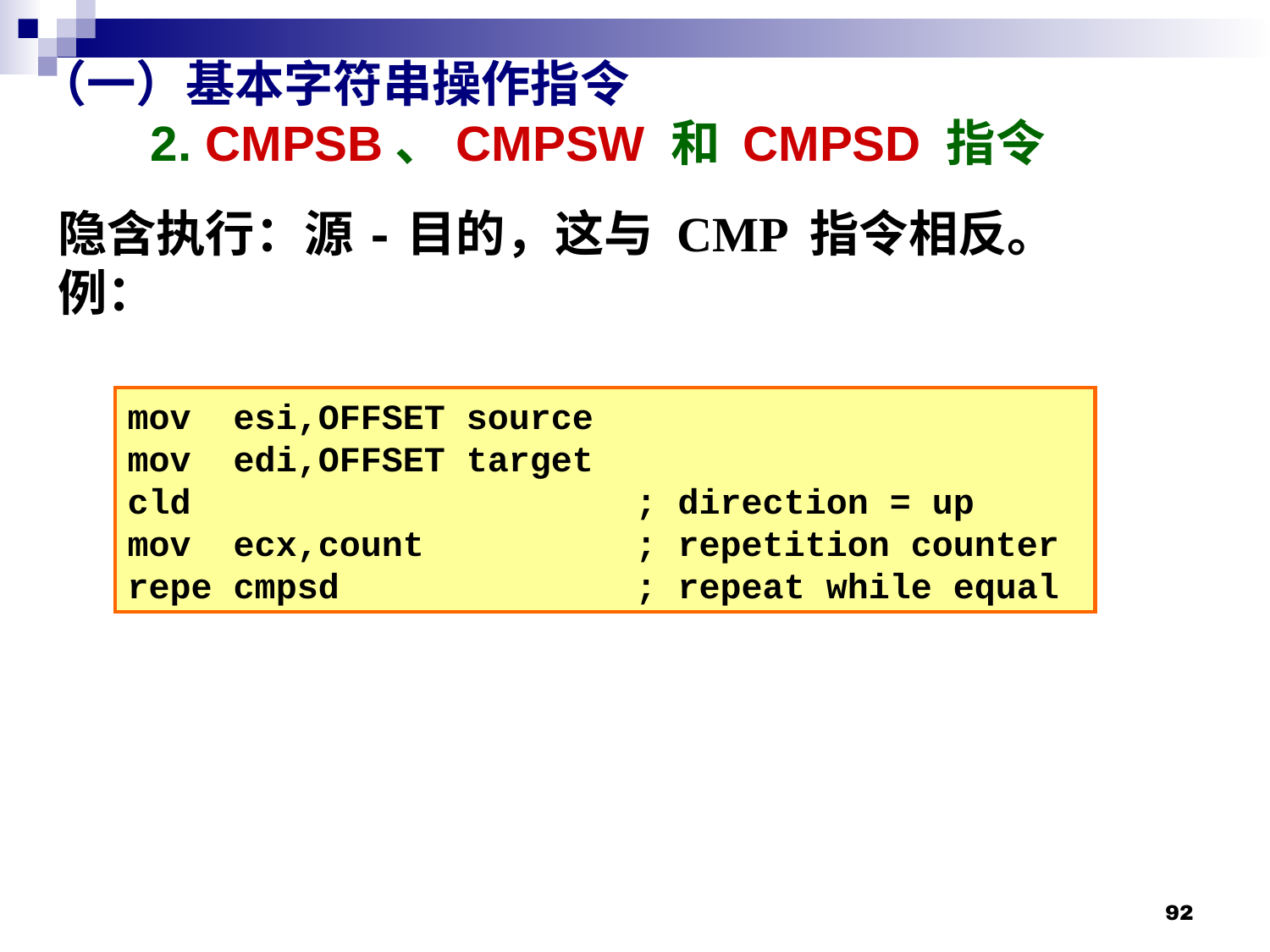

# （一）基本字符串操作指令 2. CMPSB、CMPSW 和 CMPSD 指令
隐含执行：源-目的，这与 CMP 指令相反。
例：
mov  esi,OFFSET source
mov  edi,OFFSET target
cld				; direction = up
mov  ecx,count		; repetition counter
repe cmpsd			; repeat while equal
92